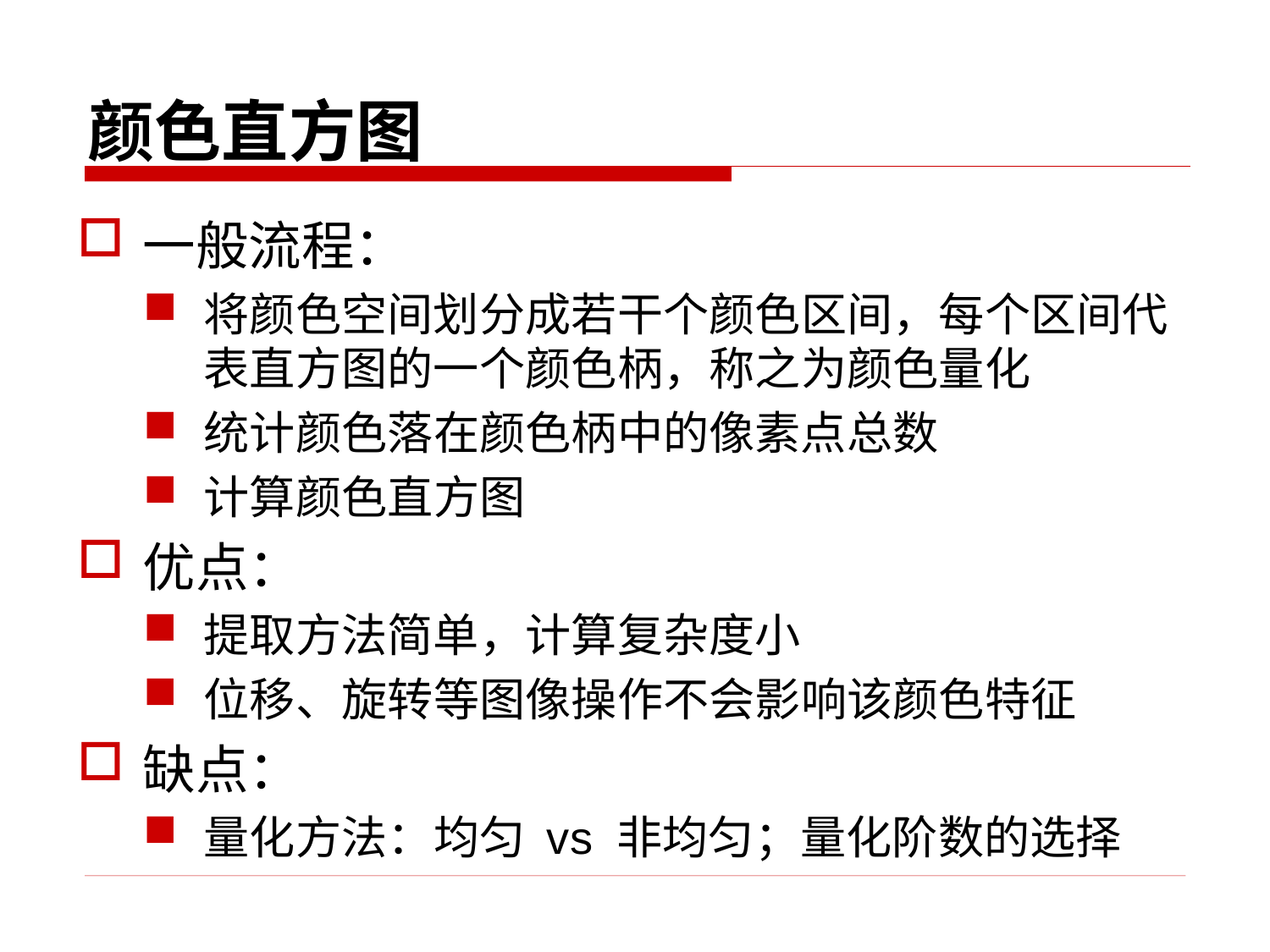

# 颜色直方图
一般流程：
将颜色空间划分成若干个颜色区间，每个区间代表直方图的一个颜色柄，称之为颜色量化
统计颜色落在颜色柄中的像素点总数
计算颜色直方图
优点：
提取方法简单，计算复杂度小
位移、旋转等图像操作不会影响该颜色特征
缺点：
量化方法：均匀 vs 非均匀；量化阶数的选择